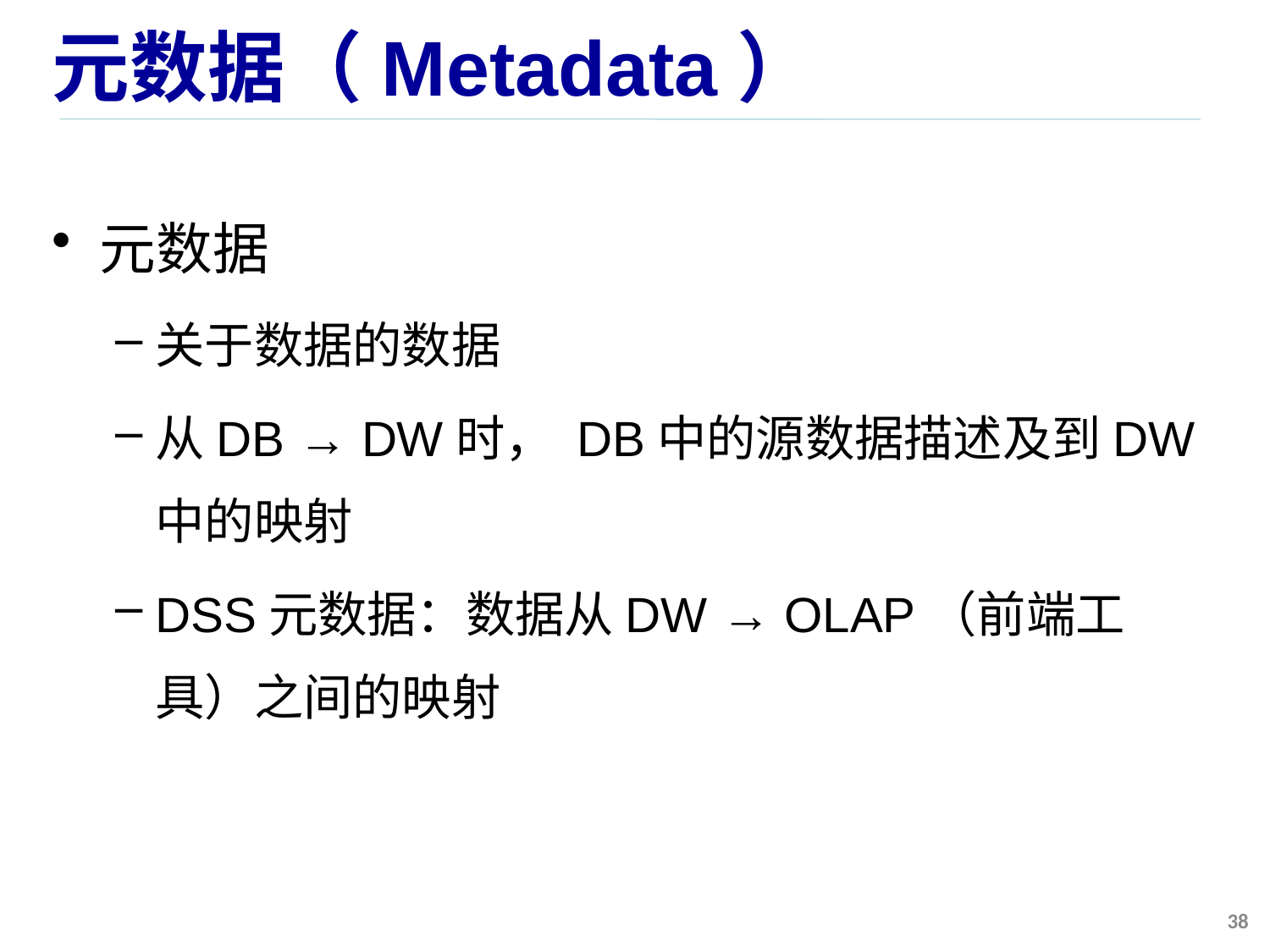

# 元数据（Metadata）
元数据
关于数据的数据
从DB → DW时， DB中的源数据描述及到DW中的映射
DSS元数据：数据从DW → OLAP（前端工具）之间的映射

38